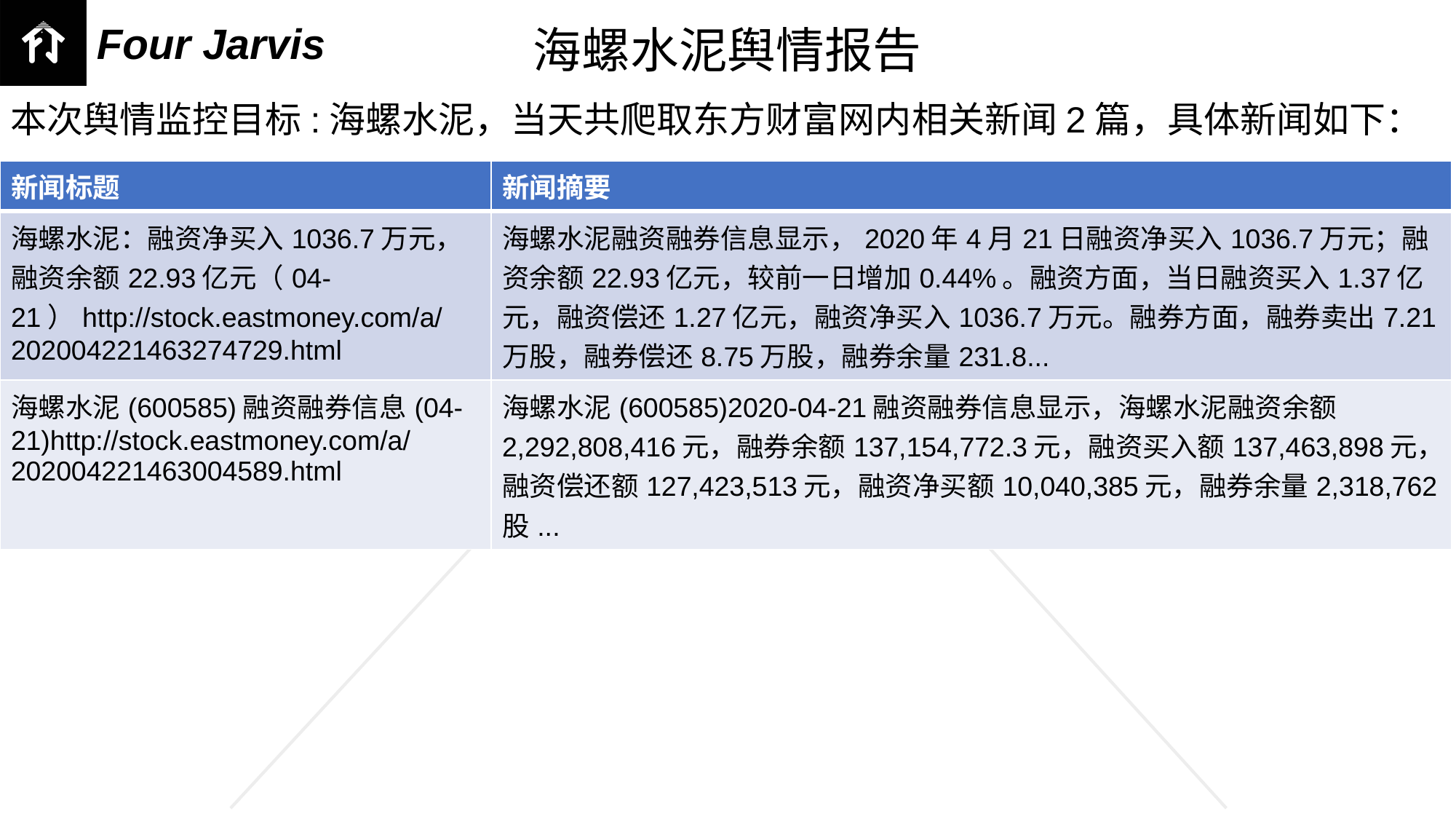

海螺水泥舆情报告
本次舆情监控目标:海螺水泥，当天共爬取东方财富网内相关新闻2篇，具体新闻如下：
| 新闻标题 | 新闻摘要 |
| --- | --- |
| 海螺水泥：融资净买入1036.7万元，融资余额22.93亿元（04-21）http://stock.eastmoney.com/a/202004221463274729.html | 海螺水泥融资融券信息显示，2020年4月21日融资净买入1036.7万元；融资余额22.93亿元，较前一日增加0.44%。融资方面，当日融资买入1.37亿元，融资偿还1.27亿元，融资净买入1036.7万元。融券方面，融券卖出7.21万股，融券偿还8.75万股，融券余量231.8... |
| 海螺水泥(600585)融资融券信息(04-21)http://stock.eastmoney.com/a/202004221463004589.html | 海螺水泥(600585)2020-04-21融资融券信息显示，海螺水泥融资余额2,292,808,416元，融券余额137,154,772.3元，融资买入额137,463,898元，融资偿还额127,423,513元，融资净买额10,040,385元，融券余量2,318,762股... |